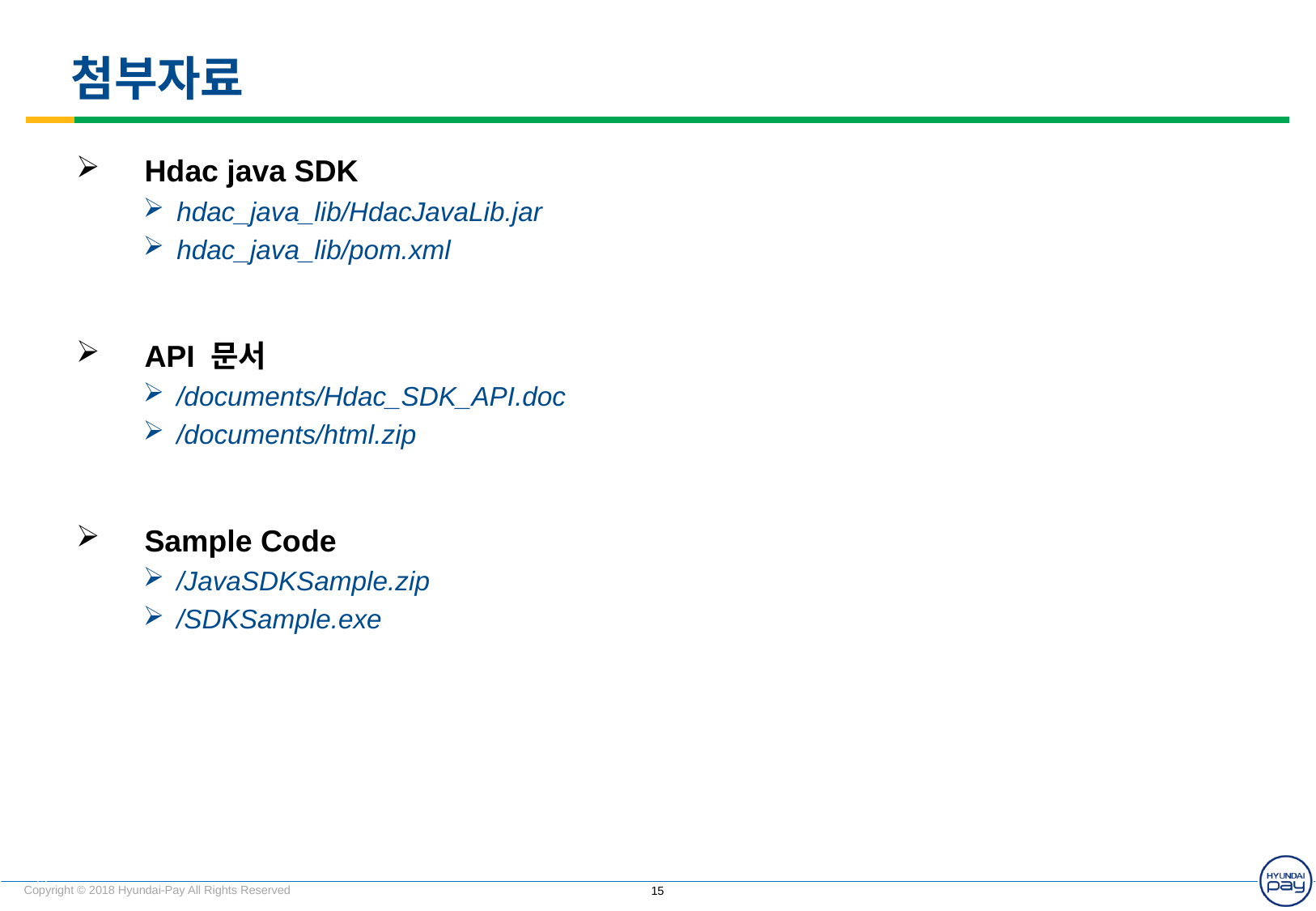

# 첨부자료
Hdac java SDK
hdac_java_lib/HdacJavaLib.jar
hdac_java_lib/pom.xml

API 문서
/documents/Hdac_SDK_API.doc
/documents/html.zip

Sample Code
/JavaSDKSample.zip
/SDKSample.exe